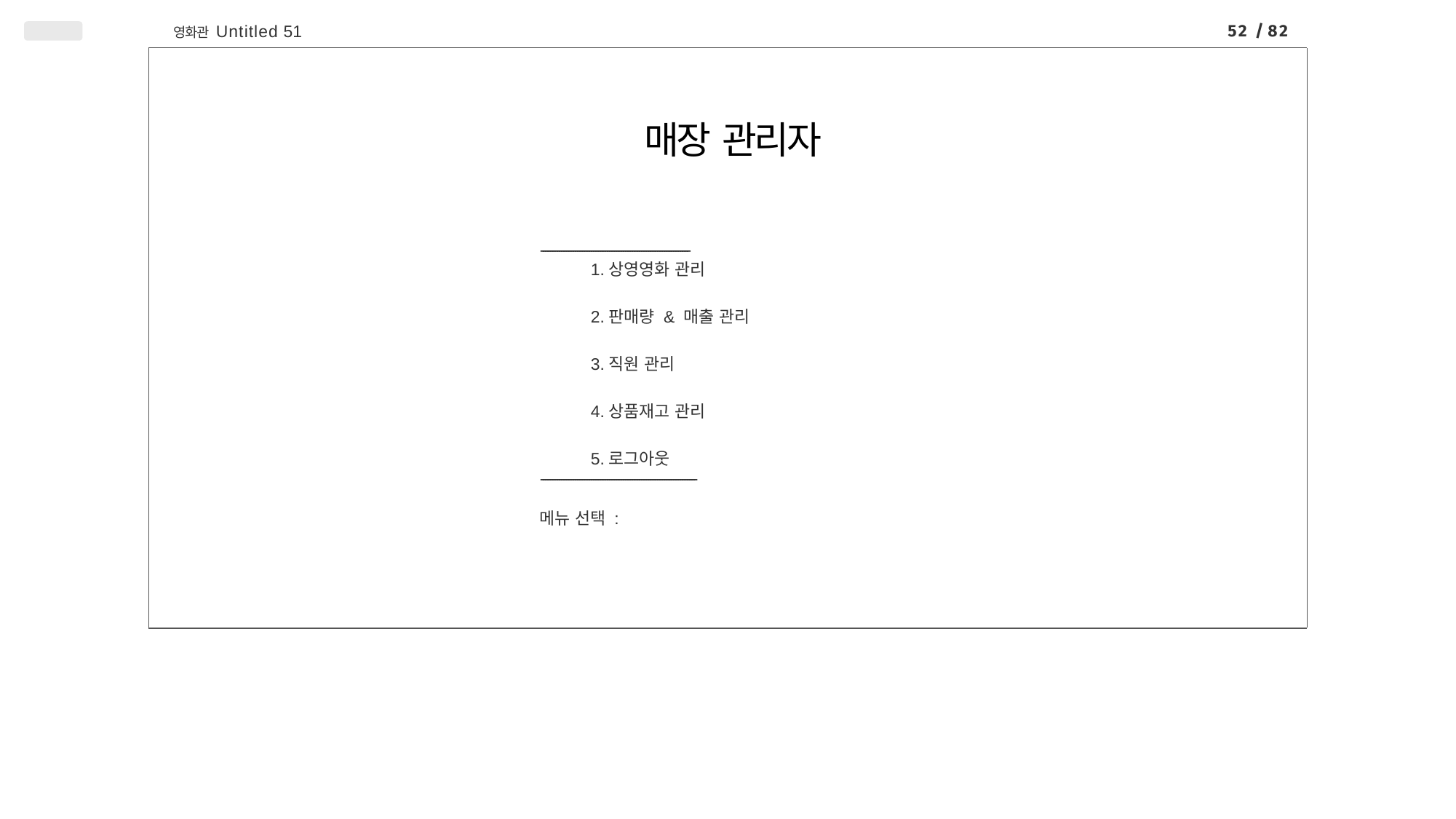

52 / 82
영화관 Untitled 51

# 매장 관리자
-----------------------------------------------------------------
상영영화 관리

판매량 & 매출 관리

직원 관리

상품재고 관리

로그아웃
--------------------------------------------------------------------

메뉴 선택 :